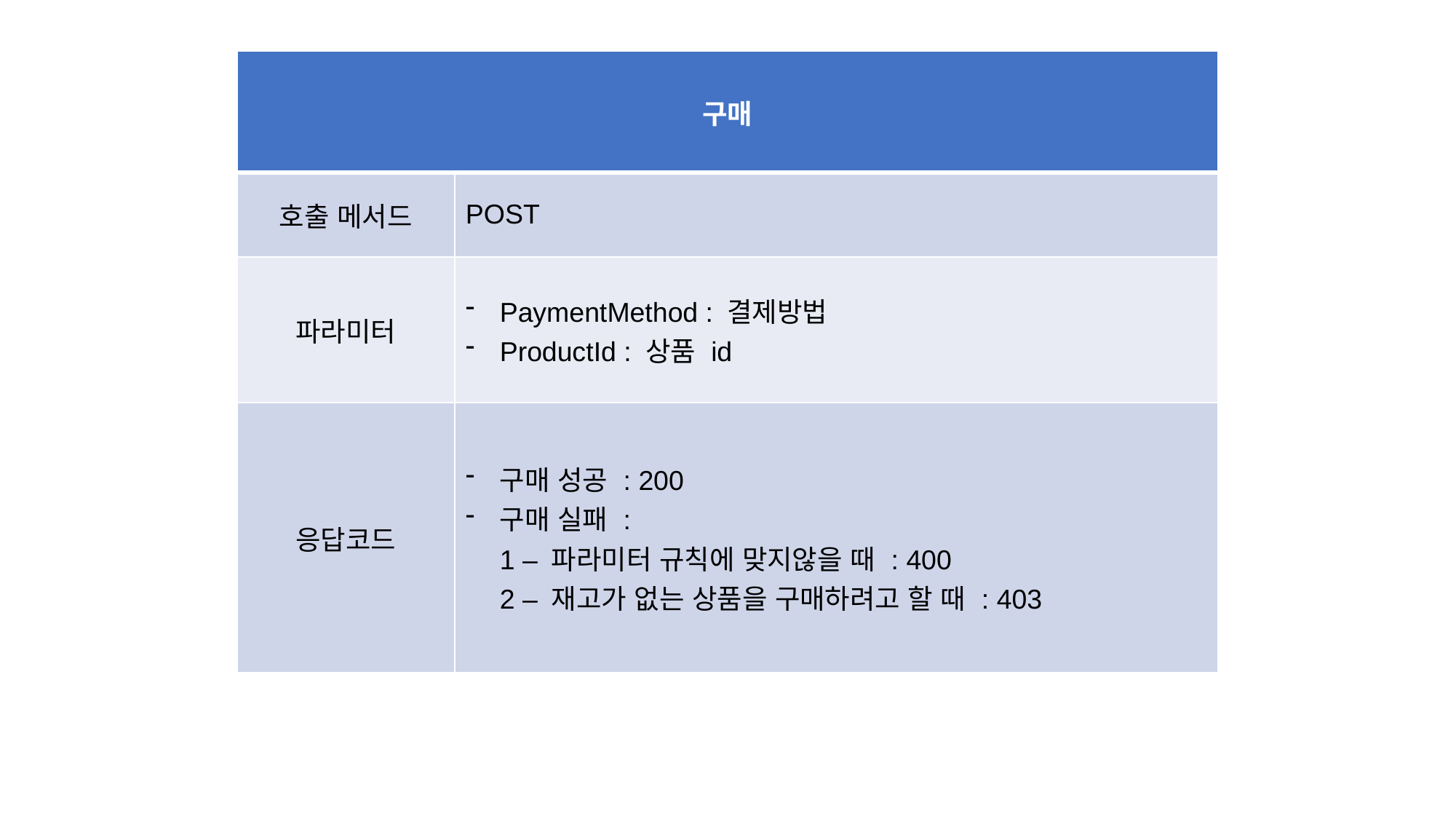

| 구매 |  |
| --- | --- |
| 호출 메서드 | POST |
| 파라미터 | PaymentMethod : 결제방법 ProductId : 상품 id |
| 응답코드 | 구매 성공 : 200 구매 실패 : 1 – 파라미터 규칙에 맞지않을 때 : 400 2 – 재고가 없는 상품을 구매하려고 할 때 : 403 |